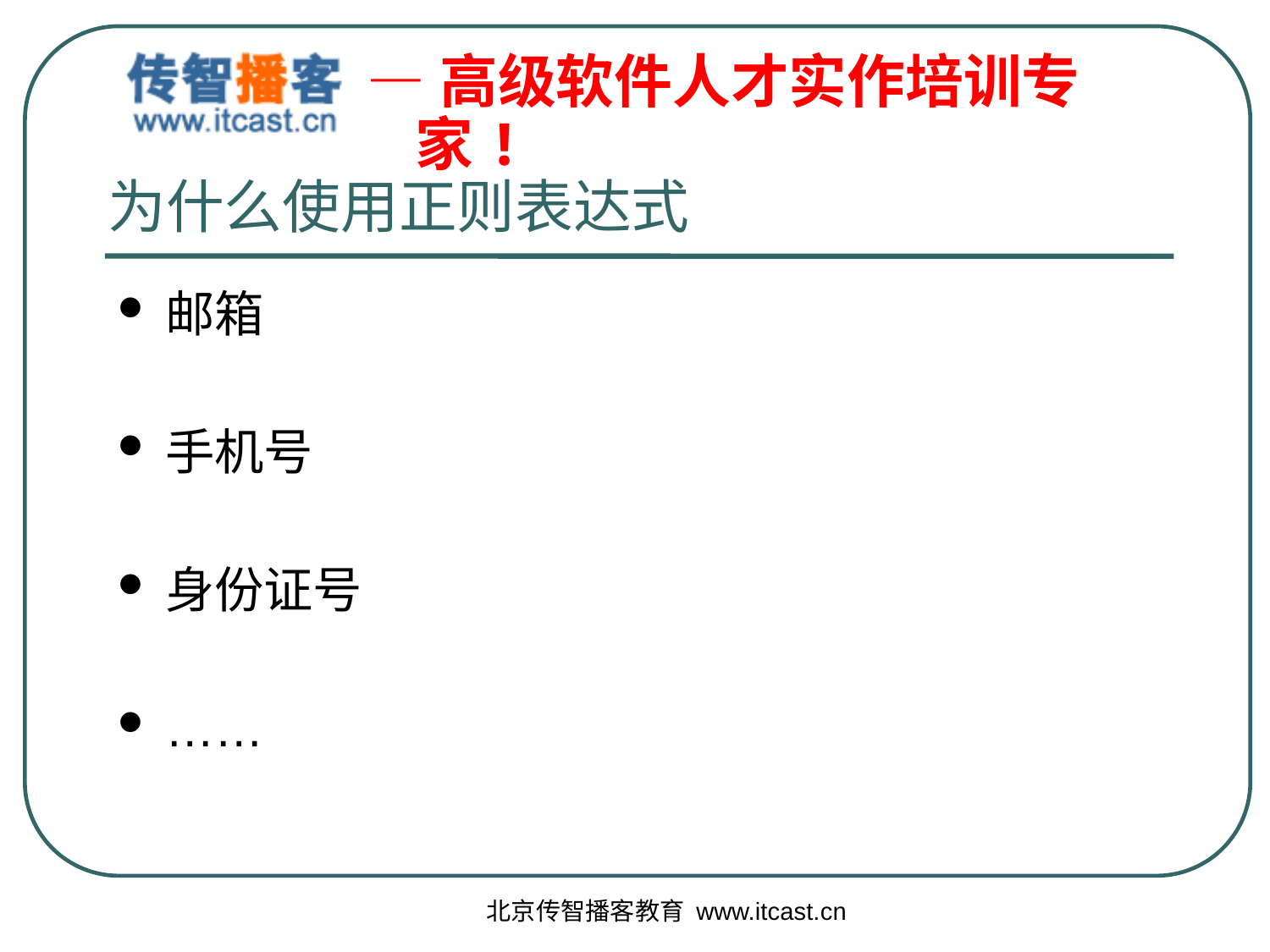

# 为什么使用正则表达式
邮箱

手机号

身份证号

……
北京传智播客教育 www.itcast.cn